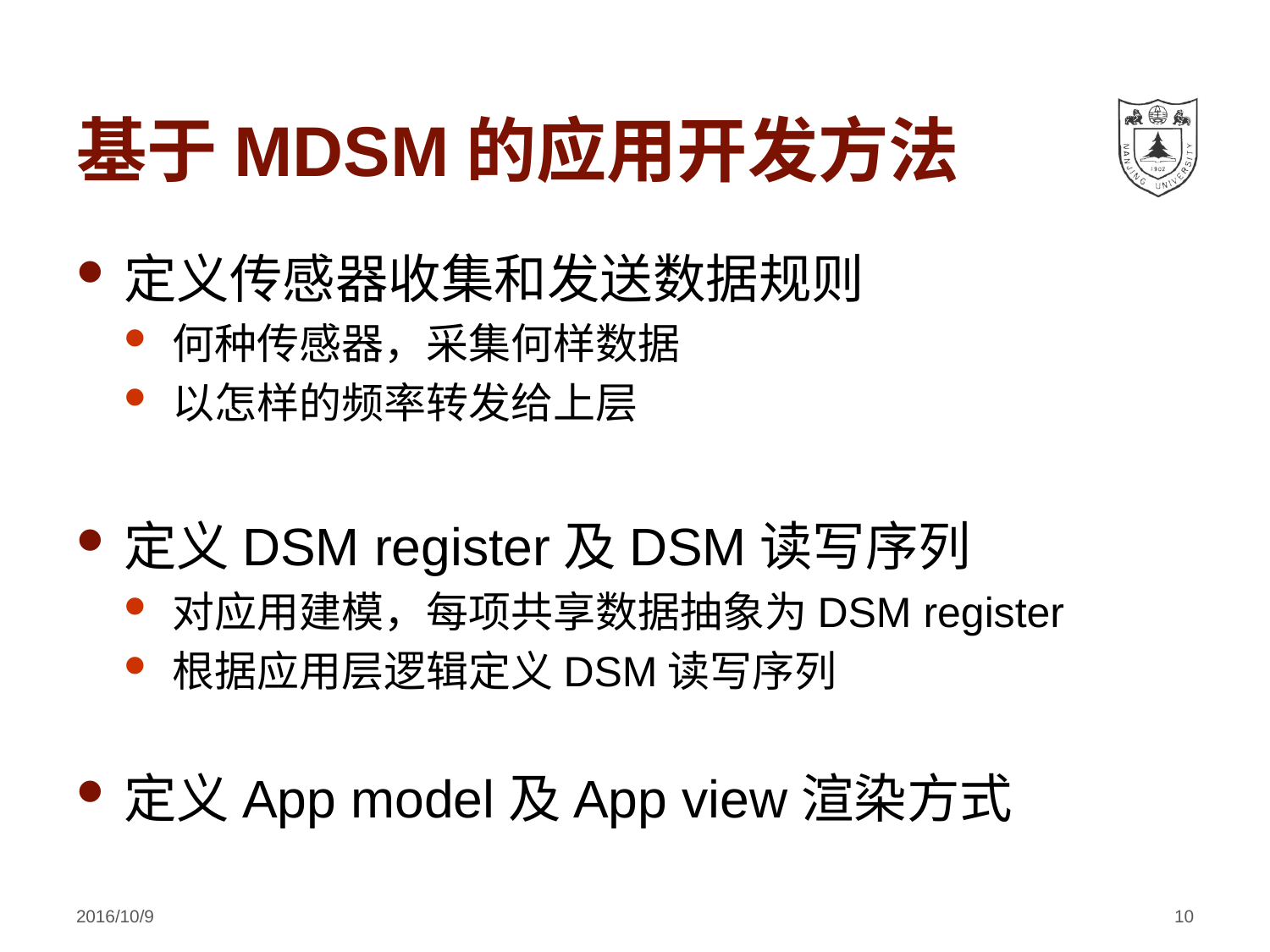

# 基于MDSM的应用开发方法
定义传感器收集和发送数据规则
何种传感器，采集何样数据
以怎样的频率转发给上层

定义DSM register及DSM读写序列
对应用建模，每项共享数据抽象为DSM register
根据应用层逻辑定义DSM读写序列

定义App model及App view渲染方式
2016/10/9
10